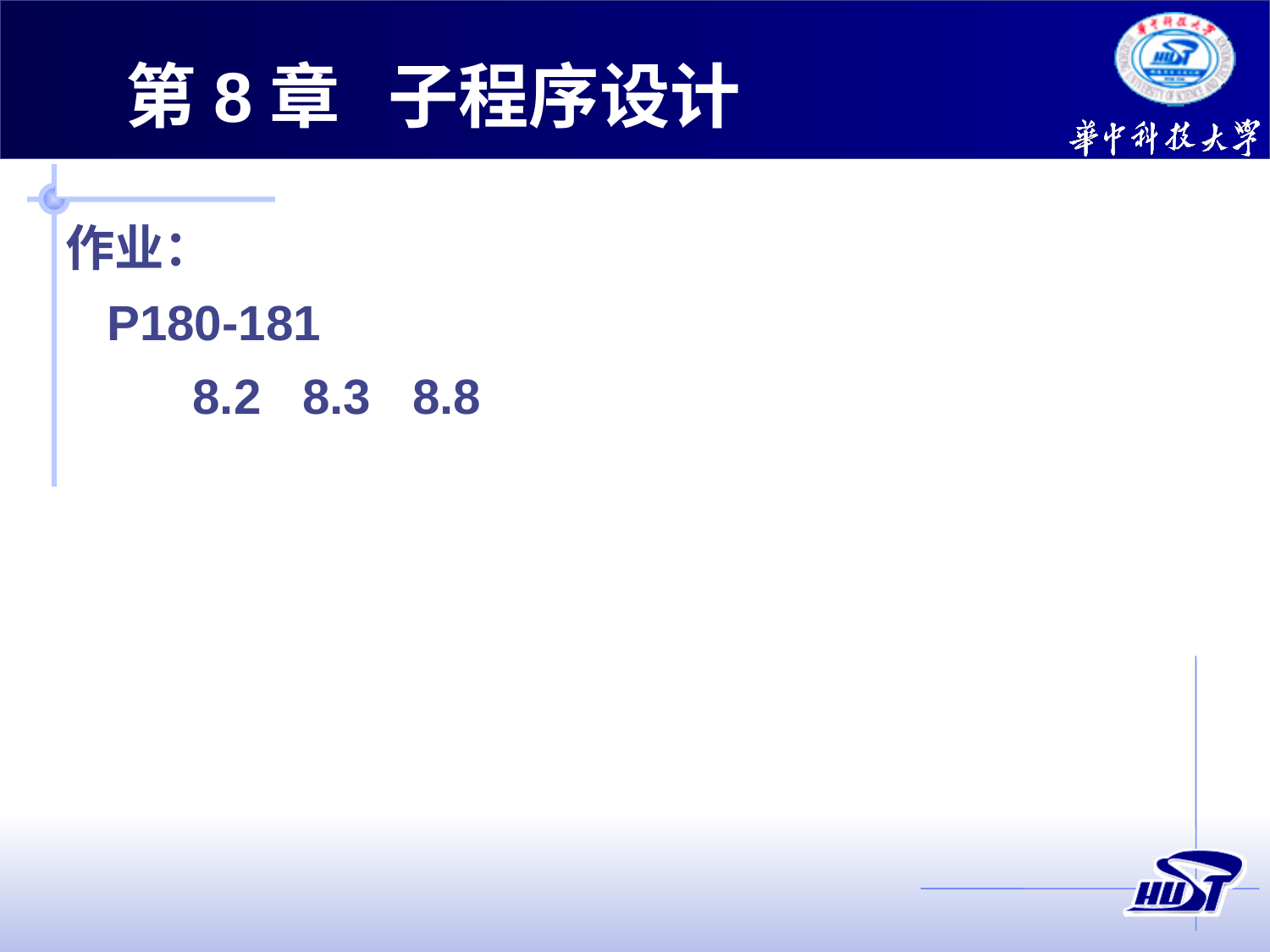

第8章   子程序设计
作业：
   P180-181
	8.2   8.3   8.8